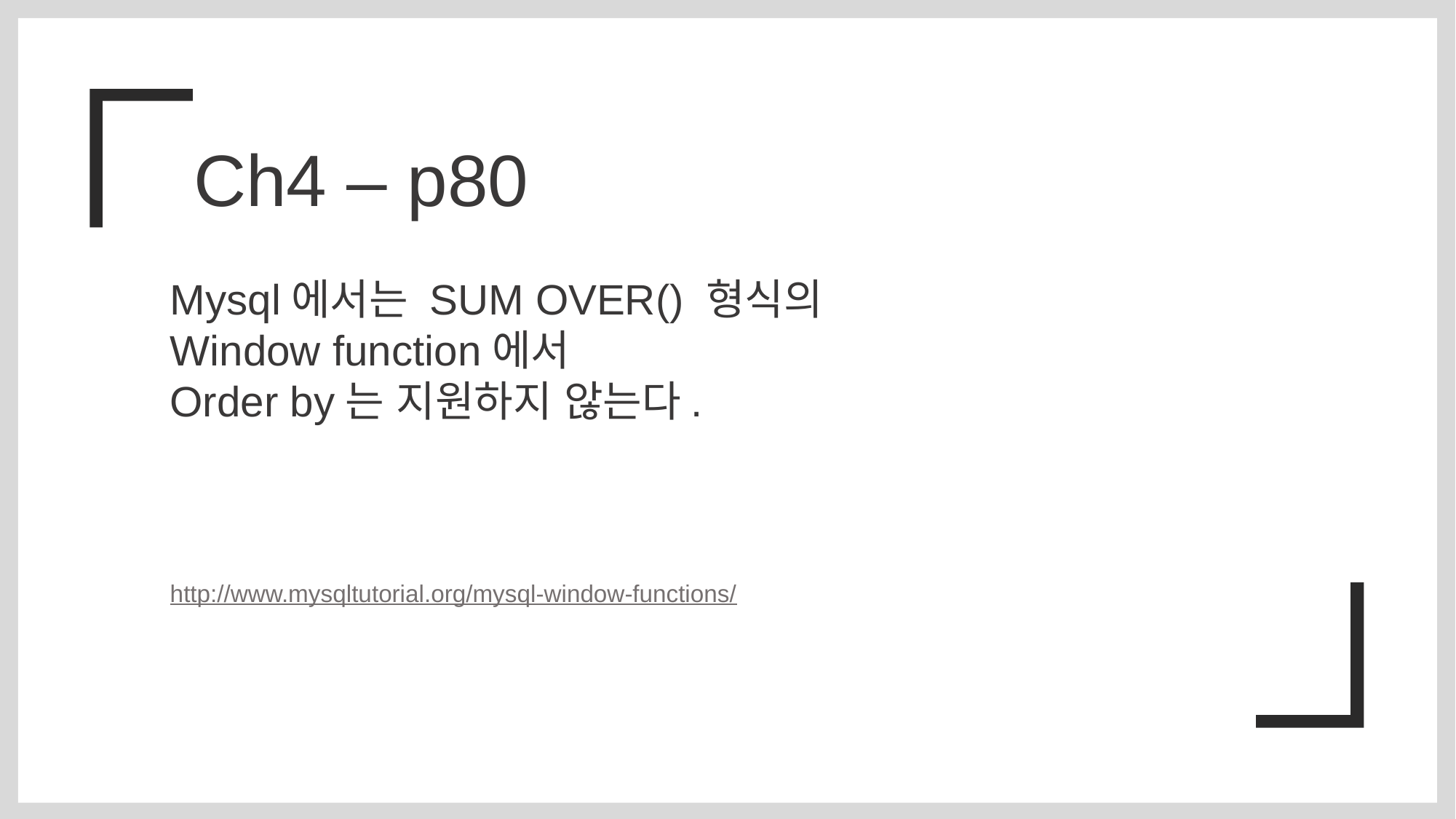

Ch4 – p80
Mysql에서는 SUM OVER() 형식의
Window function에서
Order by는 지원하지 않는다.

http://www.mysqltutorial.org/mysql-window-functions/